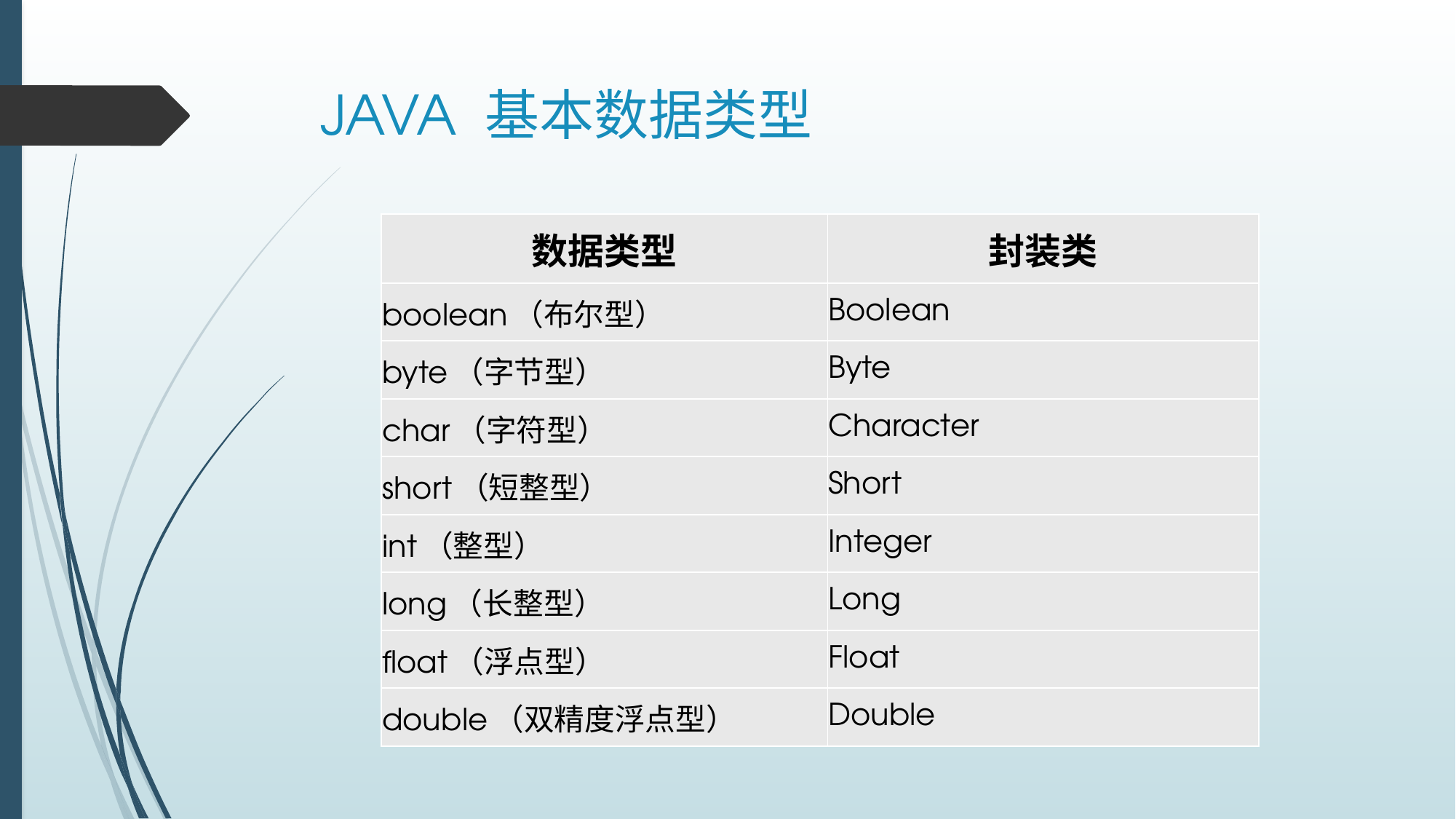

# JAVA 基本数据类型
| 数据类型 | 封装类 |
| --- | --- |
| boolean（布尔型） | Boolean |
| byte（字节型） | Byte |
| char（字符型） | Character |
| short（短整型） | Short |
| int（整型） | Integer |
| long（长整型） | Long |
| float（浮点型） | Float |
| double（双精度浮点型） | Double |